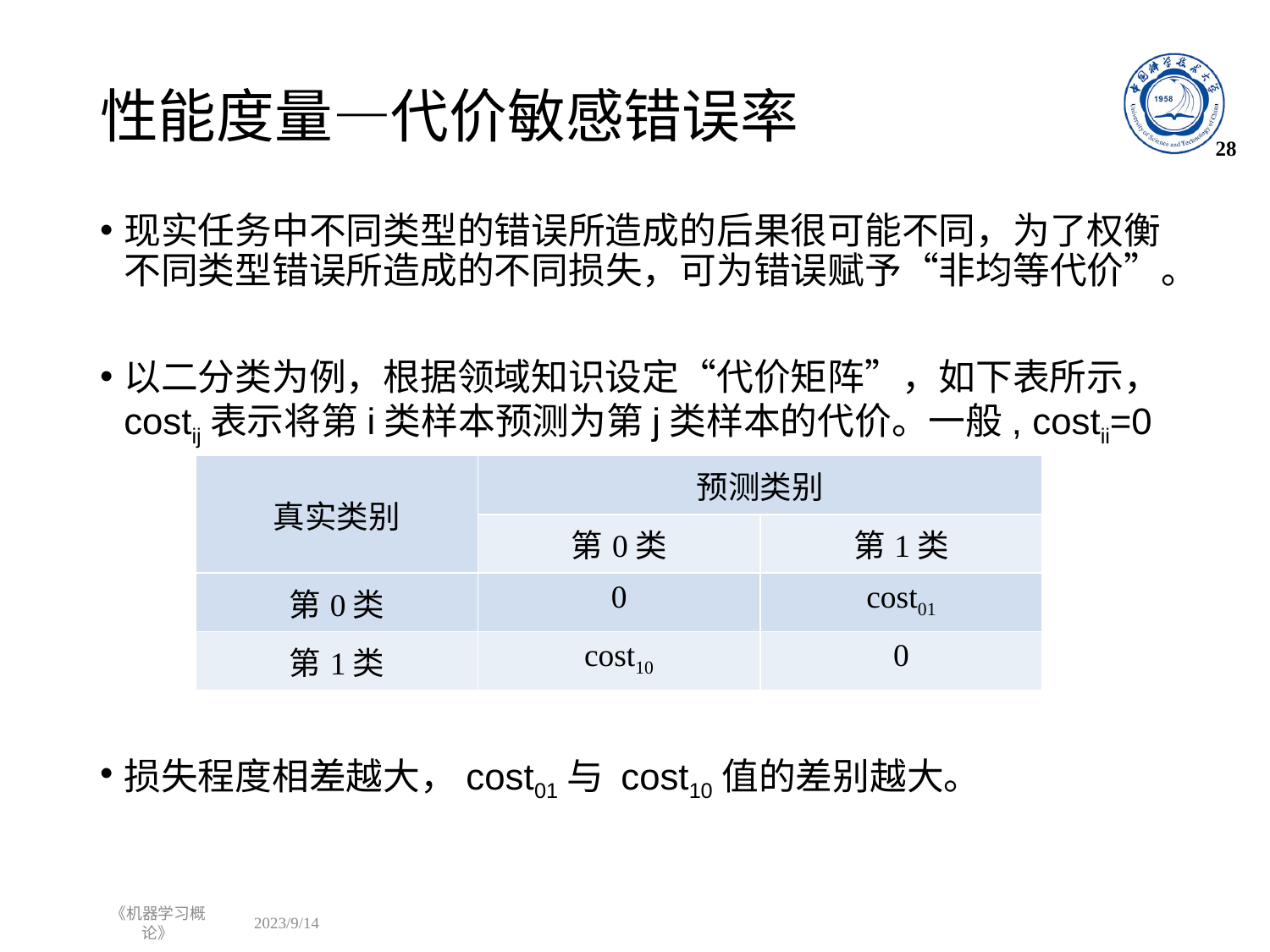

# 性能度量—代价敏感错误率
28
现实任务中不同类型的错误所造成的后果很可能不同，为了权衡不同类型错误所造成的不同损失，可为错误赋予“非均等代价”。

以二分类为例，根据领域知识设定“代价矩阵”，如下表所示，costij表示将第i类样本预测为第j类样本的代价。一般, costii=0

损失程度相差越大，cost01与 cost10值的差别越大。

| 真实类别 | 预测类别 |  |
| --- | --- | --- |
|  | 第0类 | 第1类 |
| 第0类 | 0 | cost01 |
| 第1类 | cost10 | 0 |
《机器学习概论》
2023/9/14